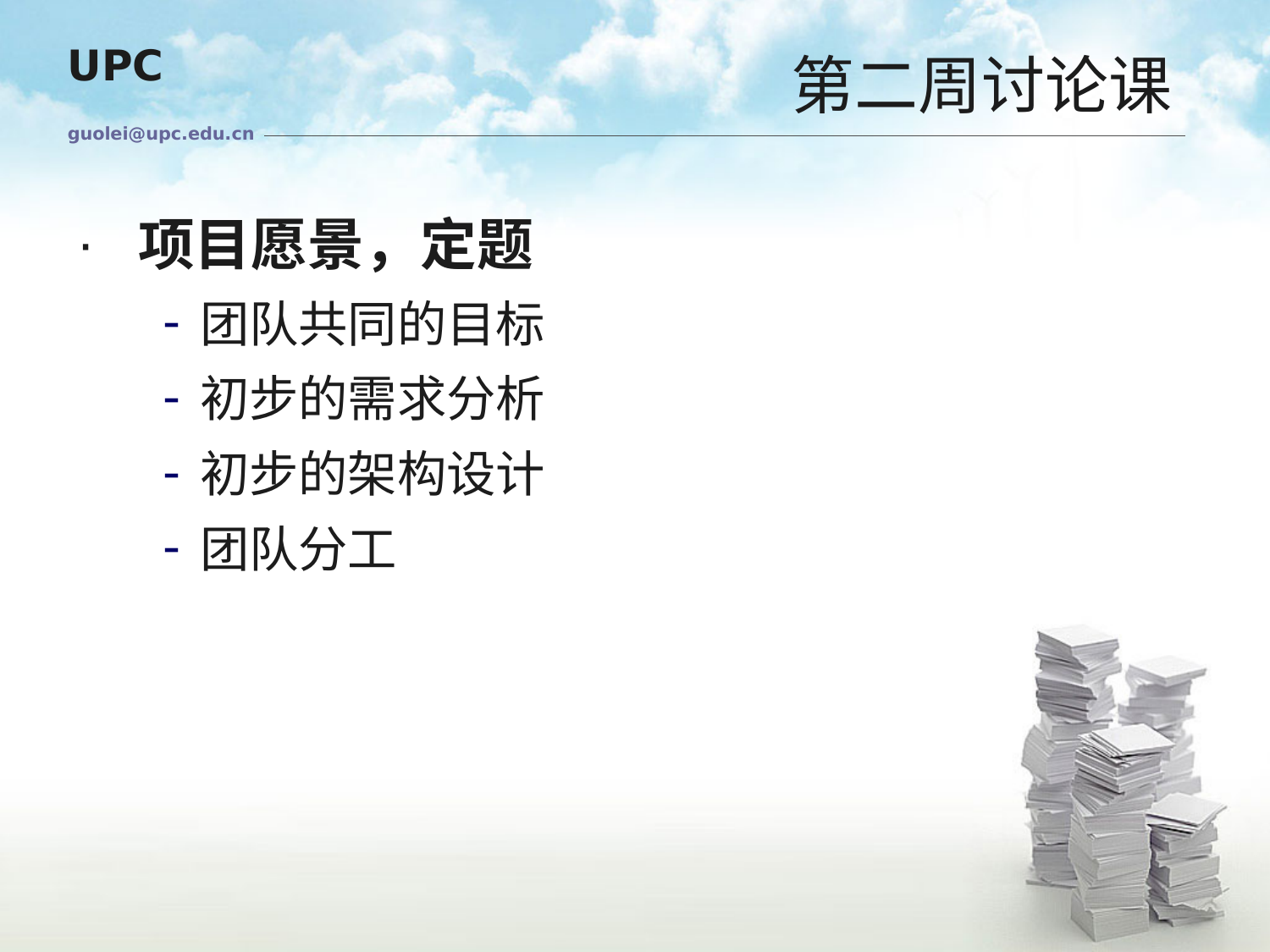

# 第二周讨论课
guolei@upc.edu.cn
项目愿景，定题
团队共同的目标
初步的需求分析
初步的架构设计
团队分工